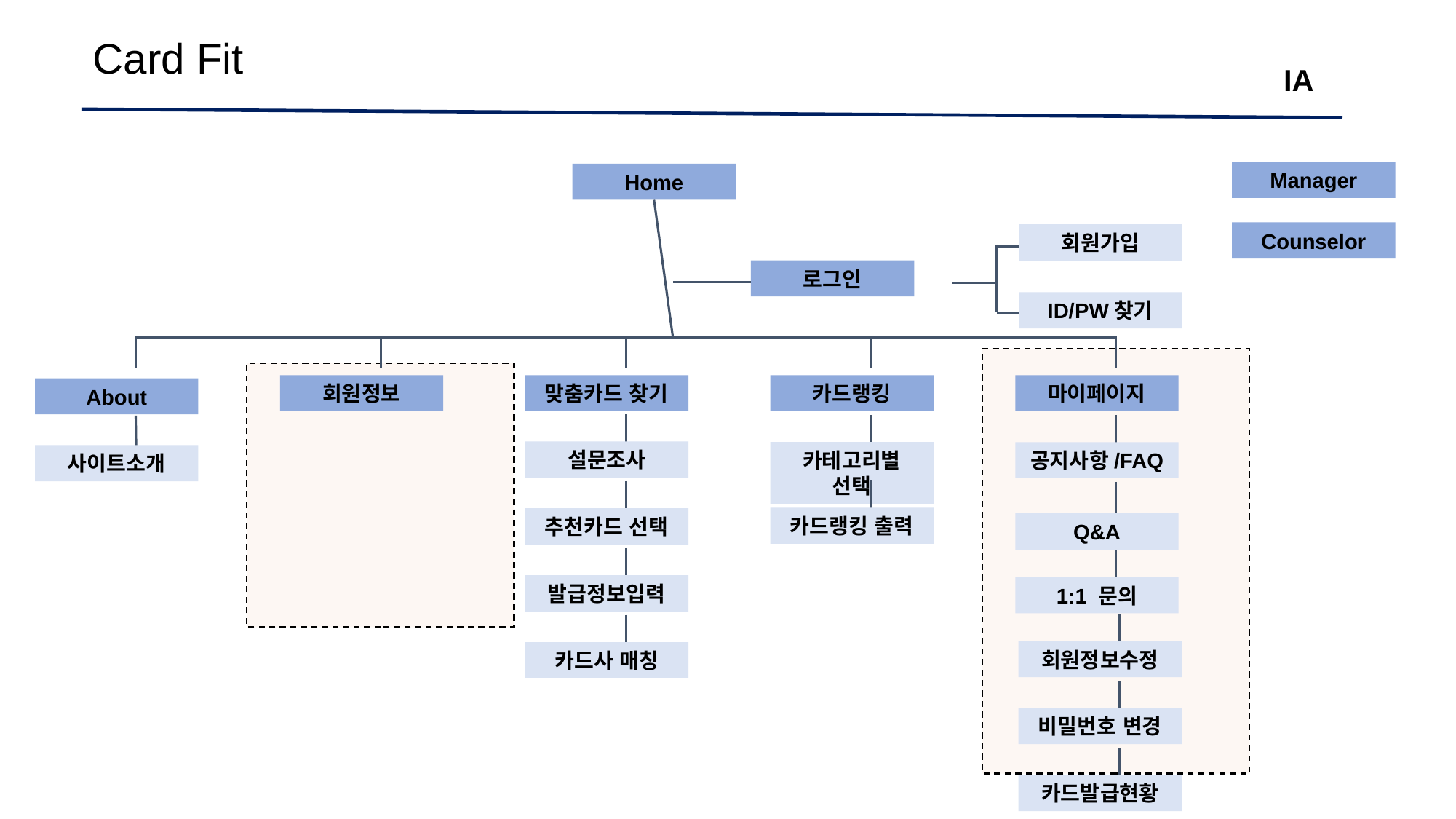

IA
Manager
Home
Counselor
회원가입
로그인
ID/PW찾기

회원정보
맞춤카드 찾기
카드랭킹
마이페이지
About
설문조사
카테고리별 선택
공지사항/FAQ
사이트소개
카드랭킹 출력
추천카드 선택
Q&A
발급정보입력
1:1 문의
회원정보수정
카드사 매칭
비밀번호 변경
카드발급현황